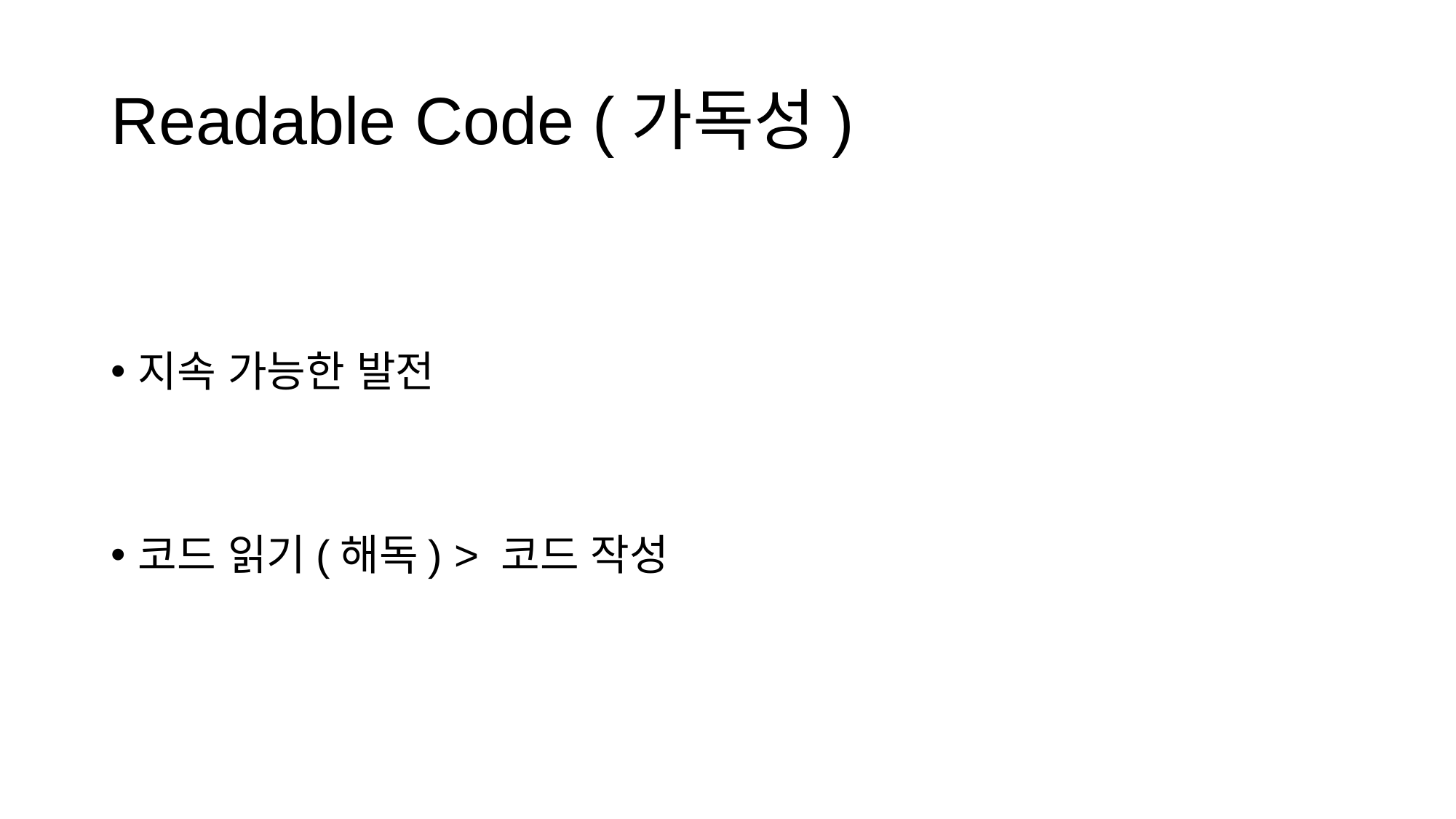

# Readable Code (가독성)

지속 가능한 발전

코드 읽기(해독) > 코드 작성